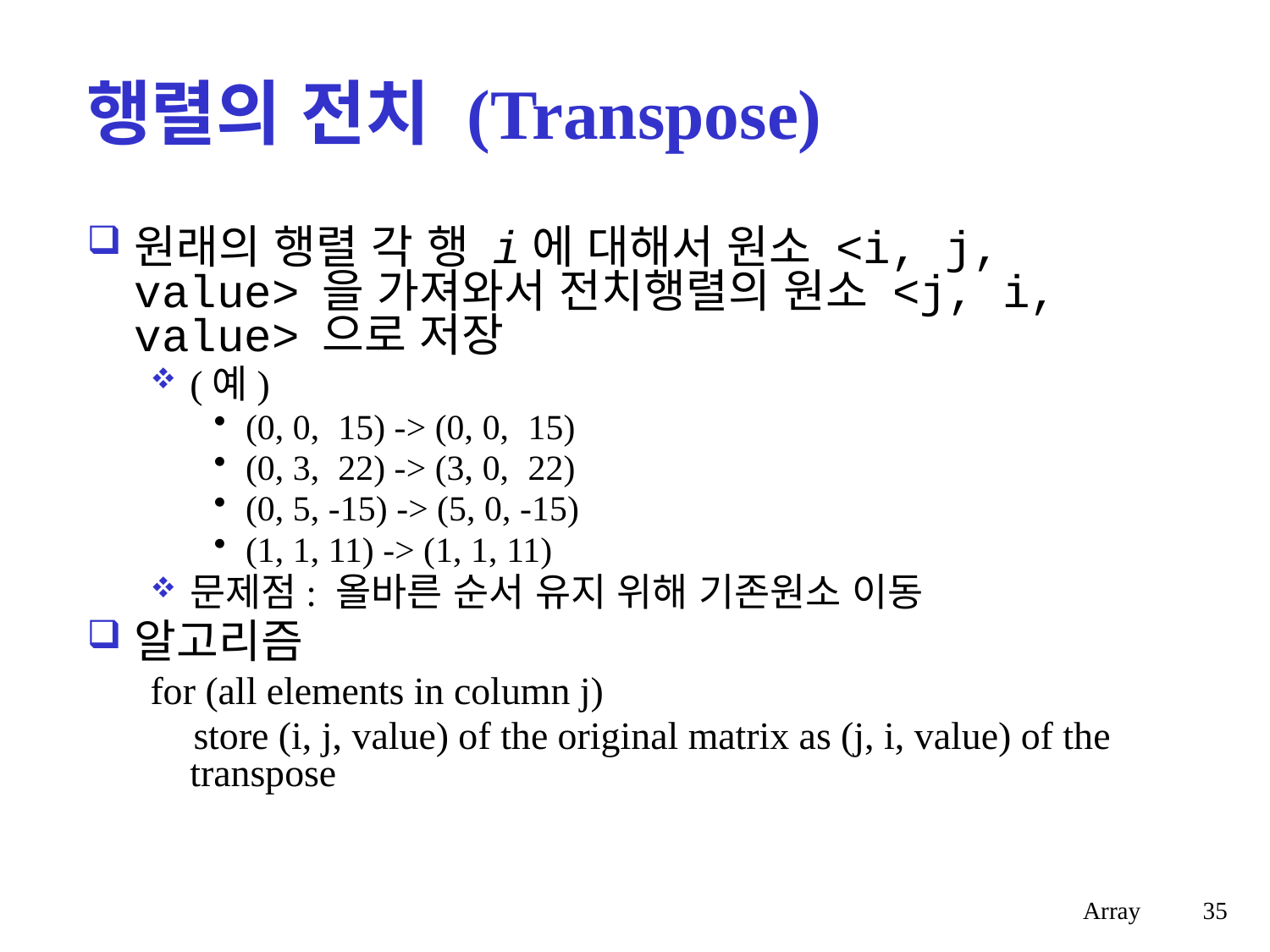

# 행렬의 전치 (Transpose)
원래의 행렬 각 행 i에 대해서 원소 <i, j, value> 을 가져와서 전치행렬의 원소 <j, i, value> 으로 저장
(예)
(0, 0,  15) -> (0, 0,  15)
(0, 3,  22) -> (3, 0,  22)
(0, 5, -15) -> (5, 0, -15)
(1, 1, 11) -> (1, 1, 11)
문제점: 올바른 순서 유지 위해 기존원소 이동
알고리즘
for (all elements in column j)
    store (i, j, value) of the original matrix as (j, i, value) of the transpose
Array
35